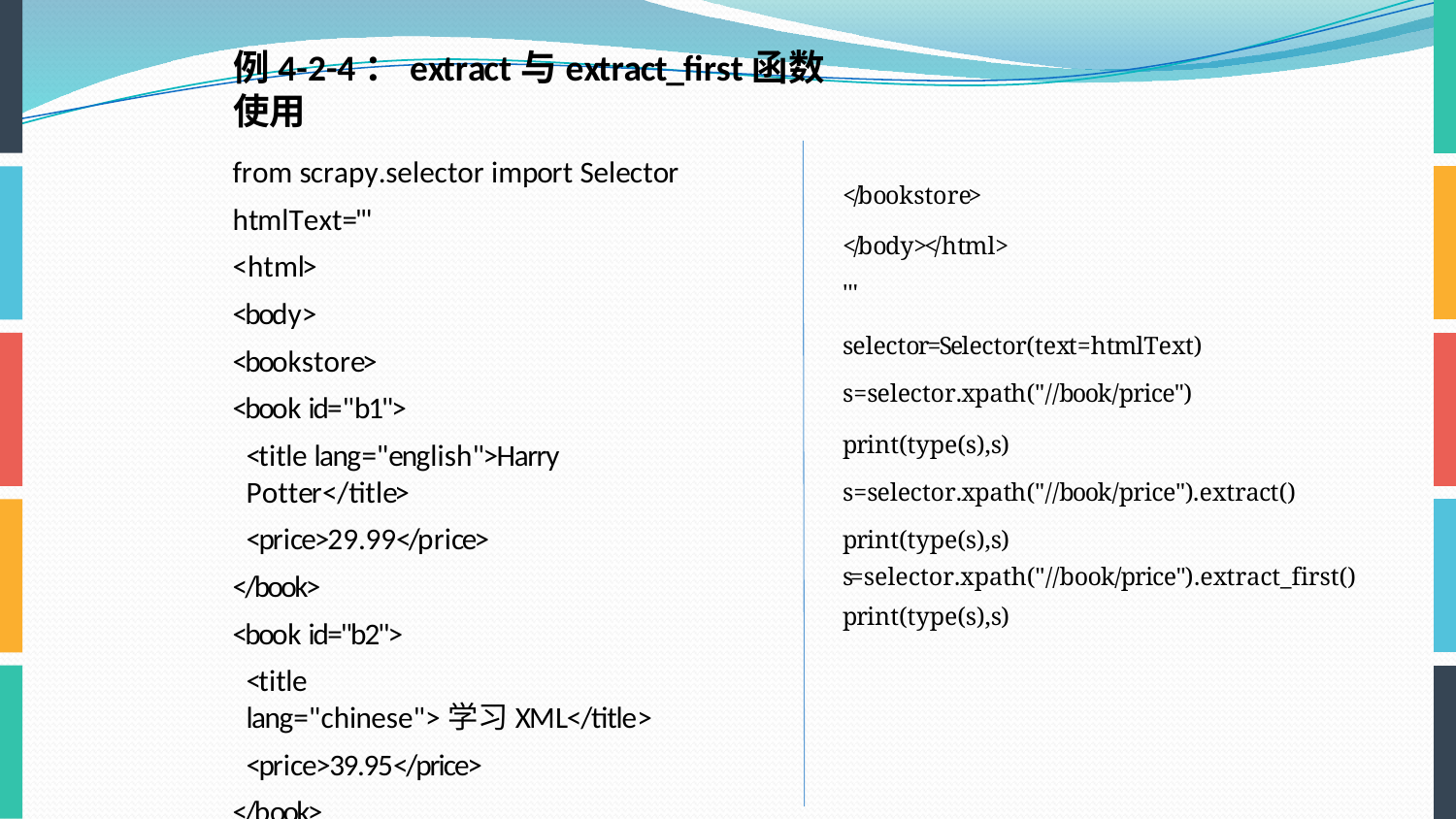

例4-2-4：extract与extract_first函数使用

from scrapy.selector import Selector htmlText='''
<html>
<body>
<bookstore>
<book id="b1">
<title lang="english">Harry Potter</title>
<price>29.99</price>
</book>
<book id="b2">
<title lang="chinese">学习XML</title>
<price>39.95</price>
</book>

</bookstore>
</body></html> '''
selector=Selector(text=htmlText) s=selector.xpath("//book/price")
print(type(s),s) s=selector.xpath("//book/price").extract() print(type(s),s)
s=selector.xpath("//book/price").extract_first()
print(type(s),s)